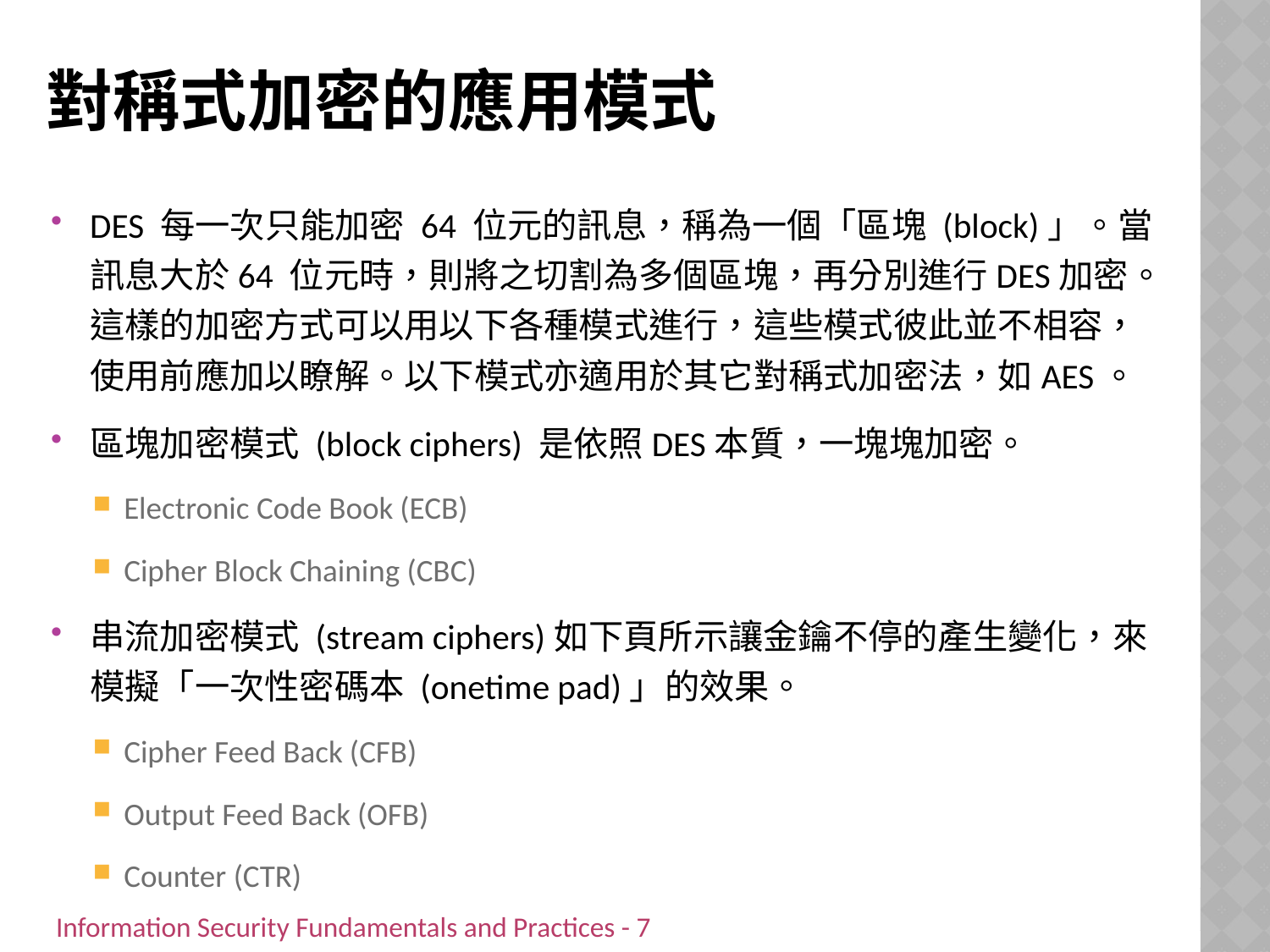

# 對稱式加密的應用模式
DES 每一次只能加密 64 位元的訊息，稱為一個「區塊 (block)」。當訊息大於64 位元時，則將之切割為多個區塊，再分別進行DES加密。這樣的加密方式可以用以下各種模式進行，這些模式彼此並不相容，使用前應加以瞭解。以下模式亦適用於其它對稱式加密法，如AES。
區塊加密模式 (block ciphers) 是依照DES本質，一塊塊加密。
Electronic Code Book (ECB)
Cipher Block Chaining (CBC)
串流加密模式 (stream ciphers)如下頁所示讓金鑰不停的產生變化，來模擬「一次性密碼本 (onetime pad)」的效果。
Cipher Feed Back (CFB)
Output Feed Back (OFB)
Counter (CTR)